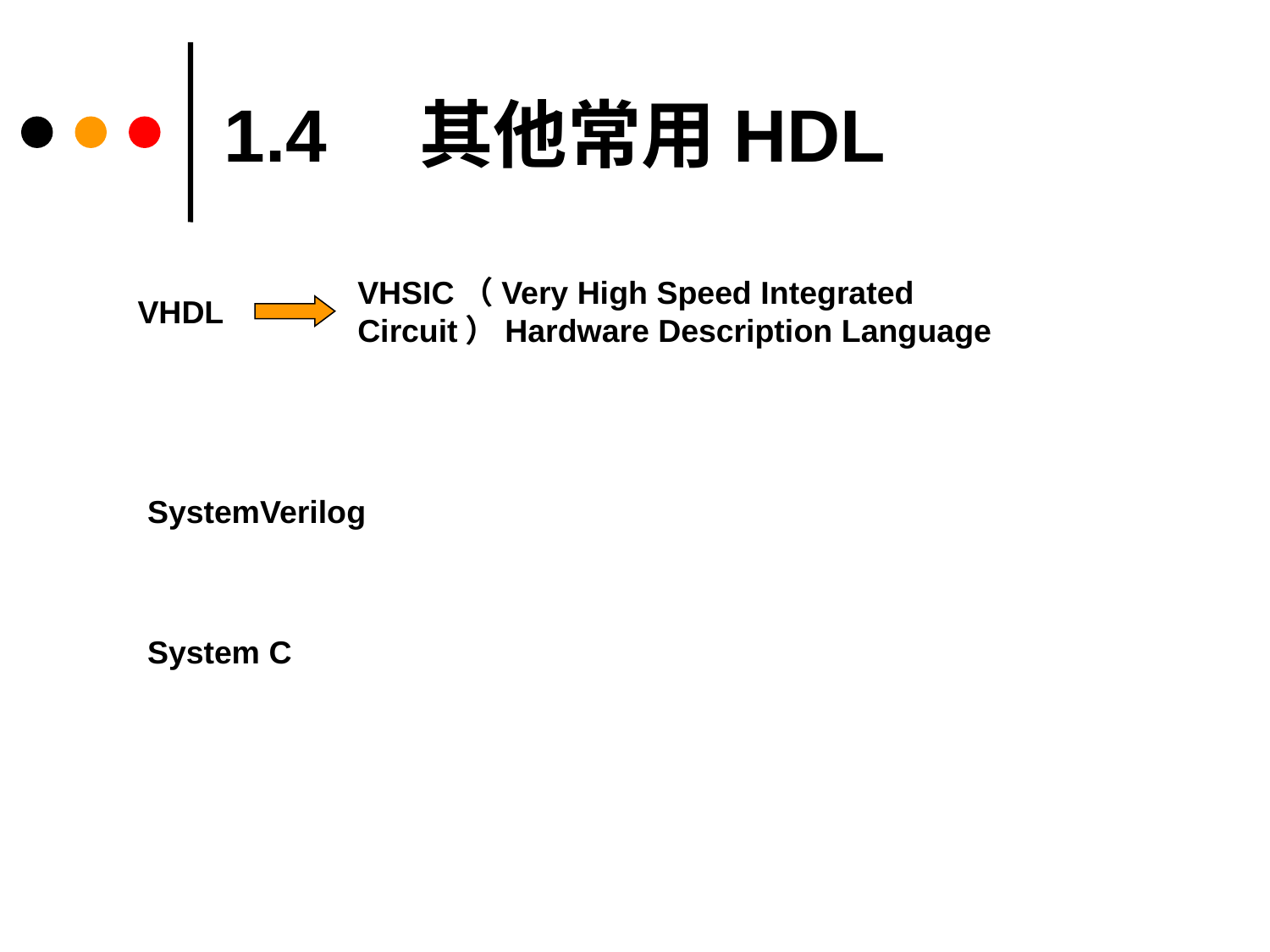

# 1.4　其他常用HDL
VHSIC（Very High Speed Integrated Circuit）Hardware Description Language
VHDL

SystemVerilog
System C